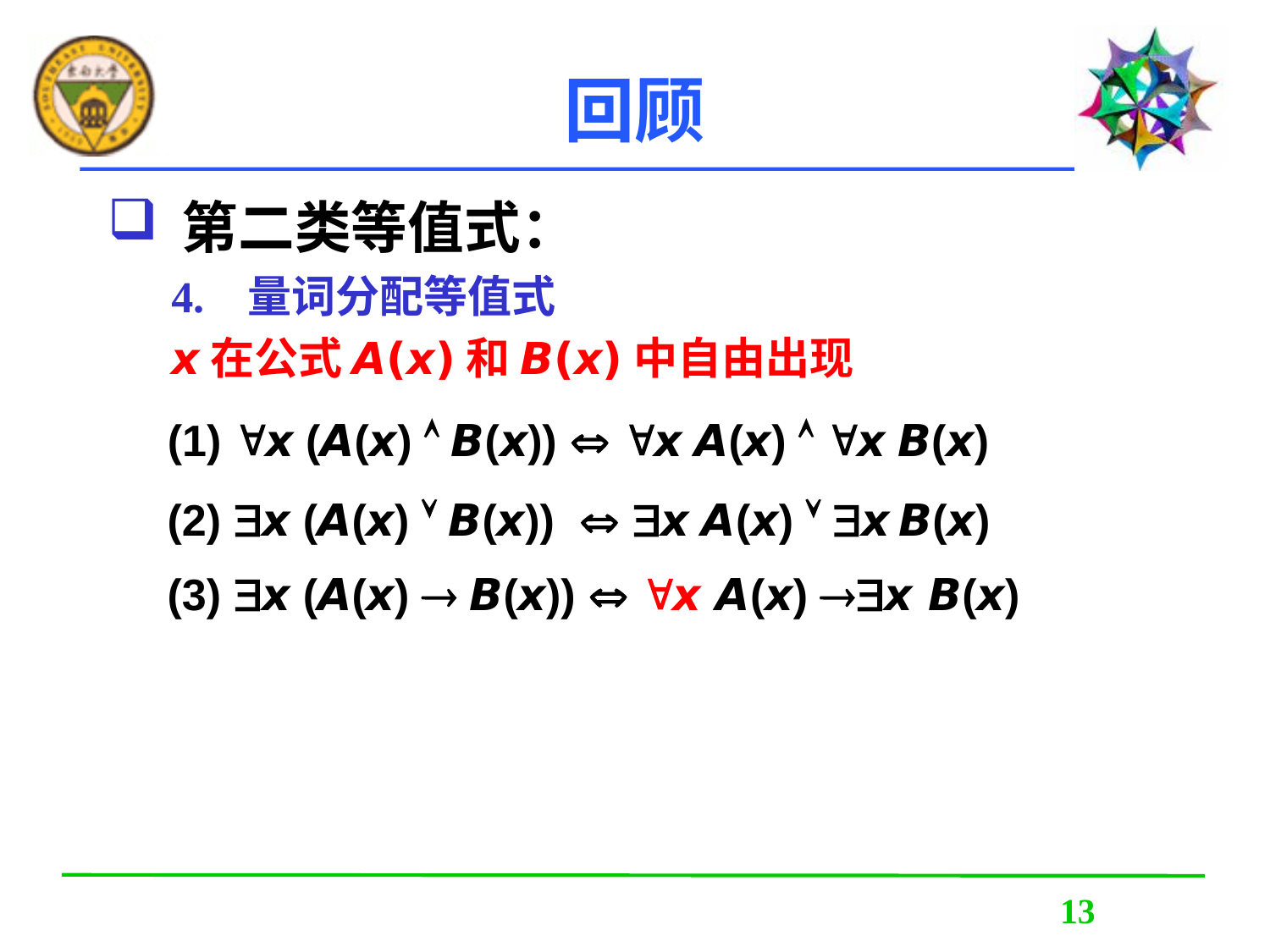

回顾
第二类等值式：
4.   量词分配等值式
x在公式A(x)和B(x)中自由出现

(1) ∀x (A(x) ∧ B(x)) ⇔ ∀x A(x) ∧ ∀x B(x)
(2) ∃x (A(x) ∨ B(x))  ⇔ ∃x A(x) ∨ ∃x B(x)
(3) ∃x (A(x) → B(x)) ⇔ ∀x A(x) →∃x B(x)